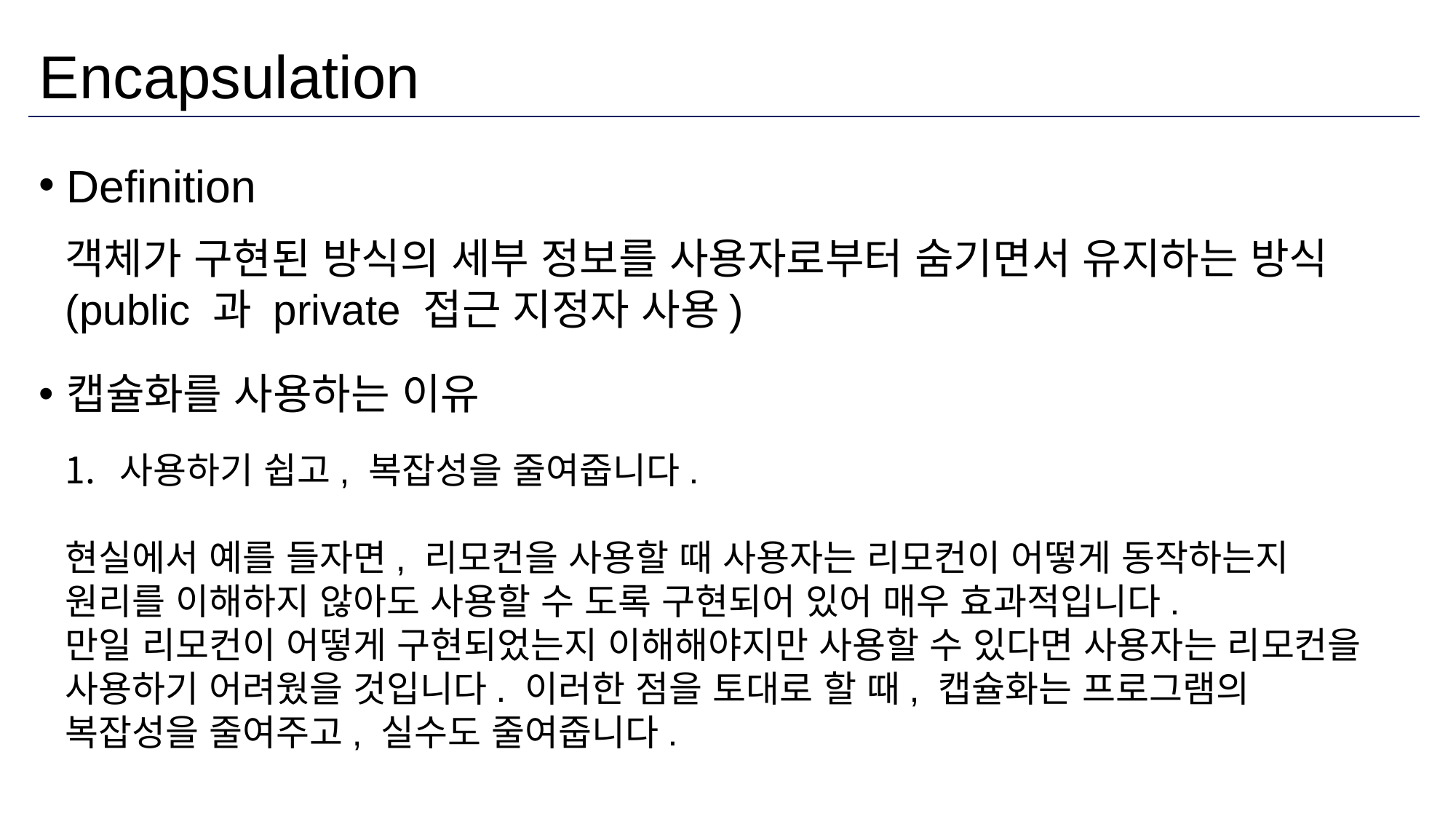

# Encapsulation
Definition
객체가 구현된 방식의 세부 정보를 사용자로부터 숨기면서 유지하는 방식 (public 과 private 접근 지정자 사용)
캡슐화를 사용하는 이유
사용하기 쉽고, 복잡성을 줄여줍니다.

현실에서 예를 들자면, 리모컨을 사용할 때 사용자는 리모컨이 어떻게 동작하는지 원리를 이해하지 않아도 사용할 수 도록 구현되어 있어 매우 효과적입니다.
만일 리모컨이 어떻게 구현되었는지 이해해야지만 사용할 수 있다면 사용자는 리모컨을 사용하기 어려웠을 것입니다. 이러한 점을 토대로 할 때, 캡슐화는 프로그램의 복잡성을 줄여주고, 실수도 줄여줍니다.